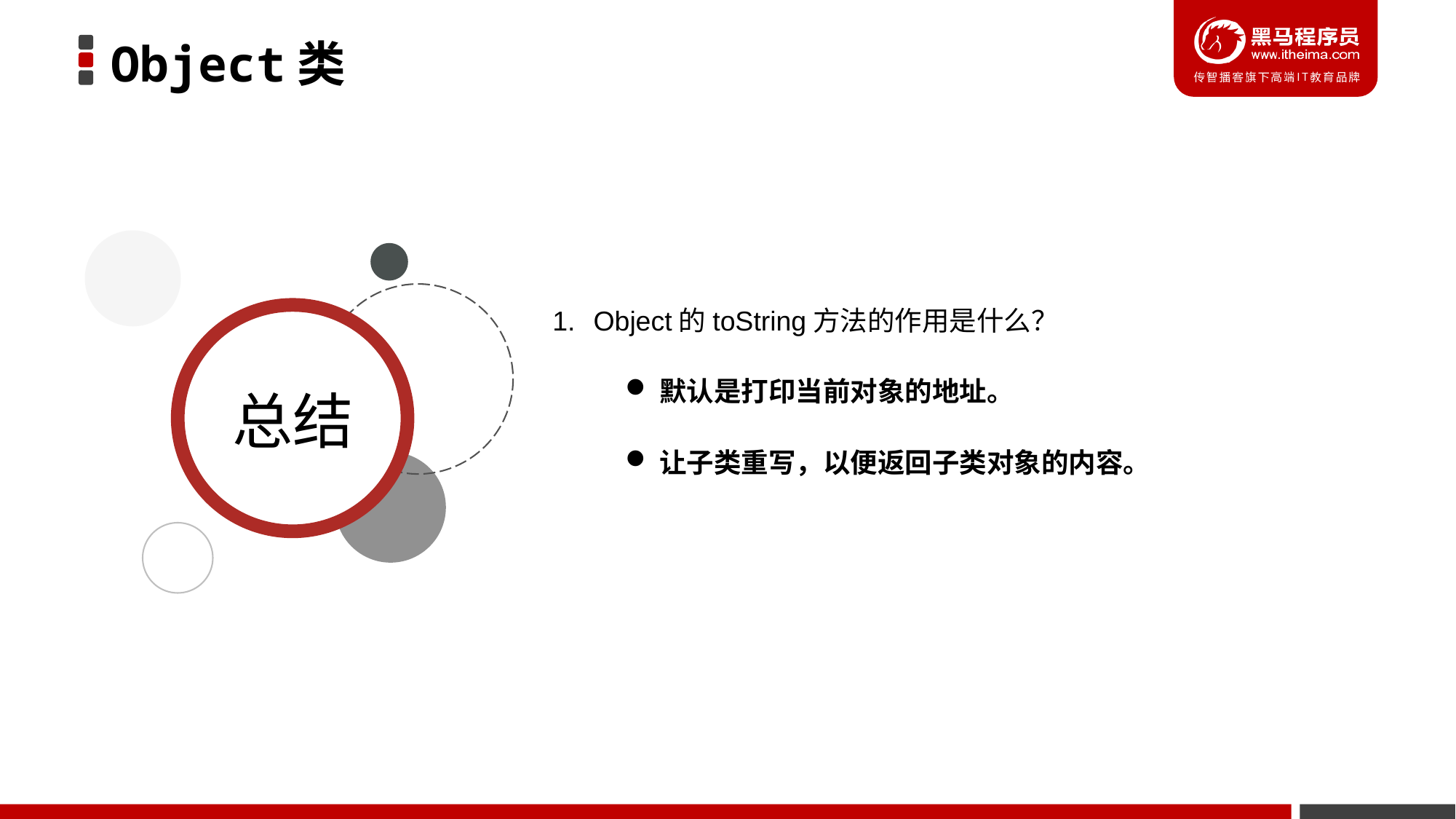

Object类
Object的toString方法的作用是什么？
默认是打印当前对象的地址。
让子类重写，以便返回子类对象的内容。